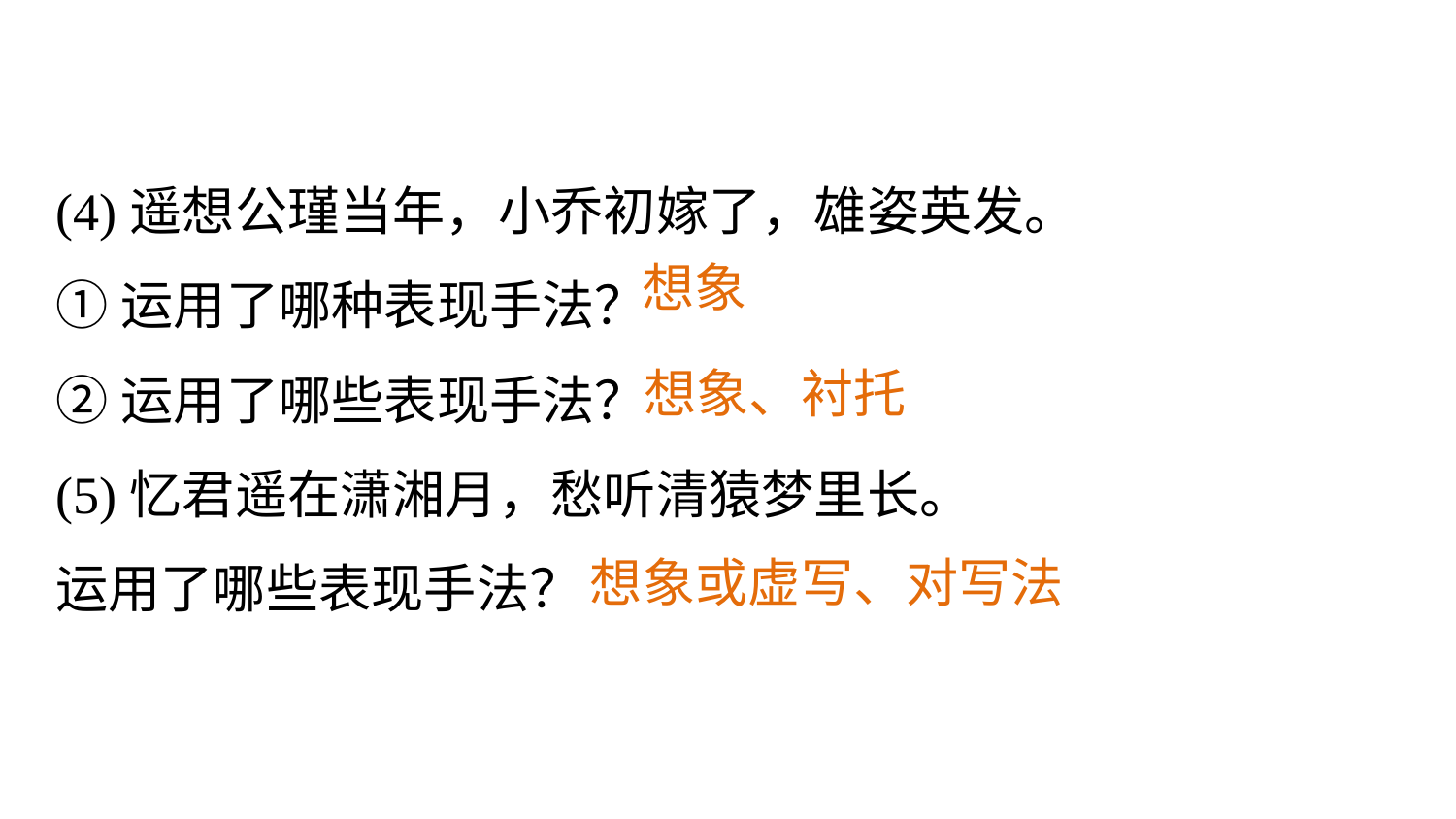

(4)遥想公瑾当年，小乔初嫁了，雄姿英发。
①运用了哪种表现手法？
②运用了哪些表现手法？
(5)忆君遥在潇湘月，愁听清猿梦里长。
运用了哪些表现手法？
想象
想象、衬托
想象或虚写、对写法